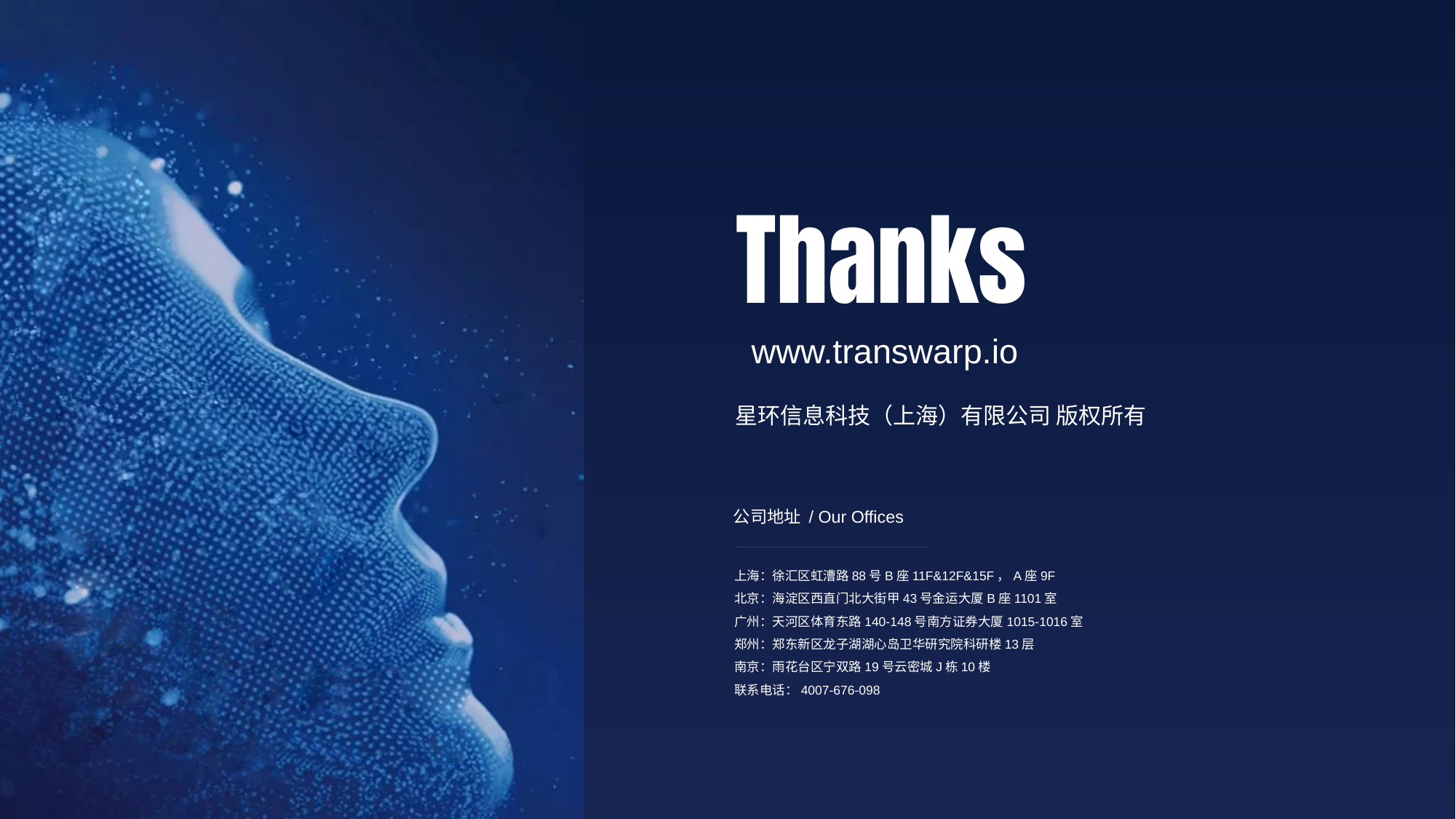

Thanks
www.transwarp.io
星环信息科技（上海）有限公司 版权所有
公司地址 / Our Offices
上海：徐汇区虹漕路88号B座11F&12F&15F，A座9F
北京：海淀区西直门北大街甲43号金运大厦B座1101室
广州：天河区体育东路140-148号南方证券大厦1015-1016室
郑州：郑东新区龙子湖湖心岛卫华研究院科研楼13层
南京：雨花台区宁双路19号云密城J栋10楼
联系电话：4007-676-098